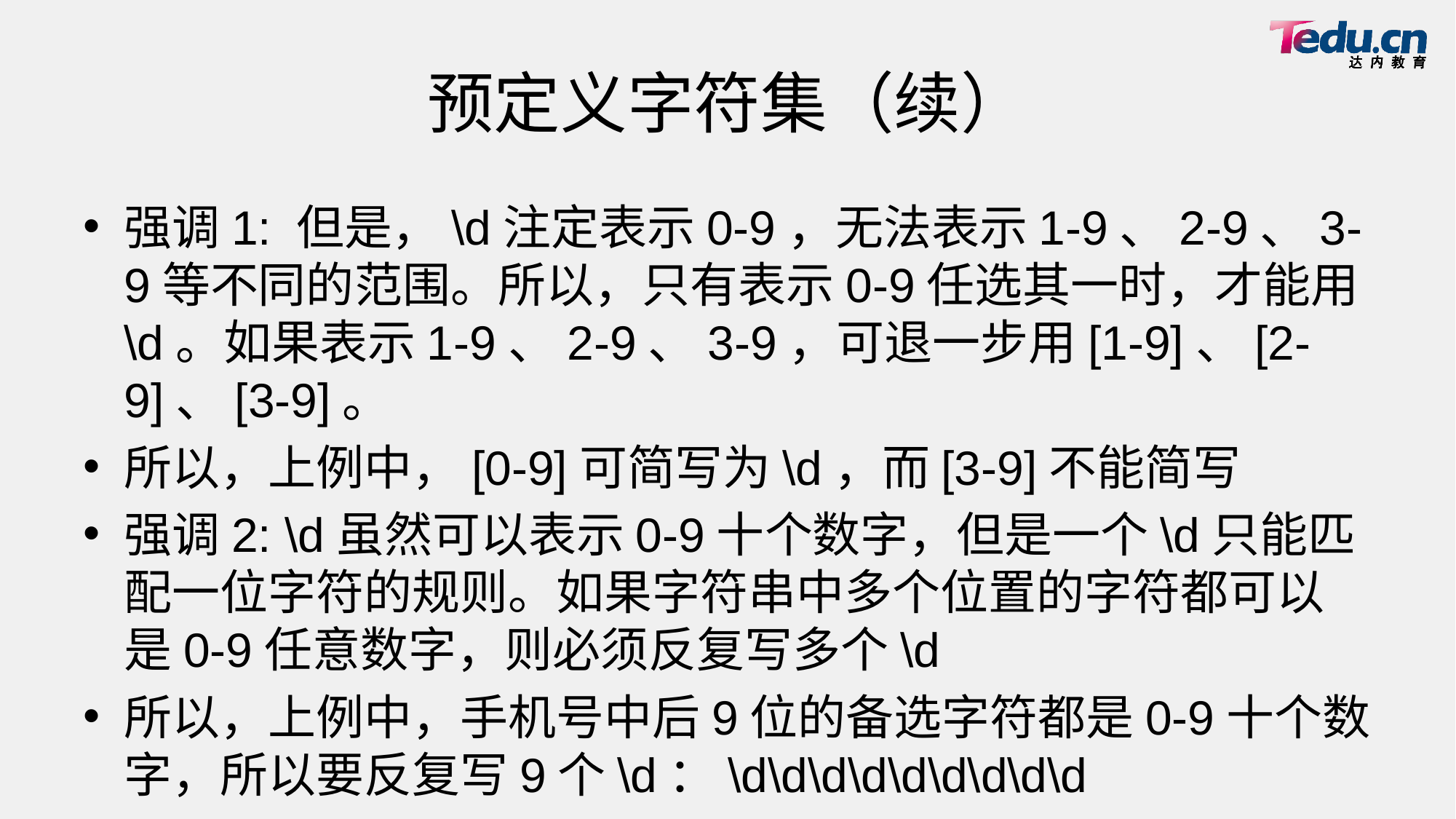

# 预定义字符集（续）
强调1: 但是，\d注定表示0-9，无法表示1-9、2-9、3-9等不同的范围。所以，只有表示0-9任选其一时，才能用\d。如果表示1-9、2-9、3-9，可退一步用[1-9]、[2-9]、[3-9]。
所以，上例中，[0-9]可简写为\d，而[3-9]不能简写
强调2: \d虽然可以表示0-9十个数字，但是一个\d只能匹配一位字符的规则。如果字符串中多个位置的字符都可以是0-9任意数字，则必须反复写多个\d
所以，上例中，手机号中后9位的备选字符都是0-9十个数字，所以要反复写9个\d：\d\d\d\d\d\d\d\d\d